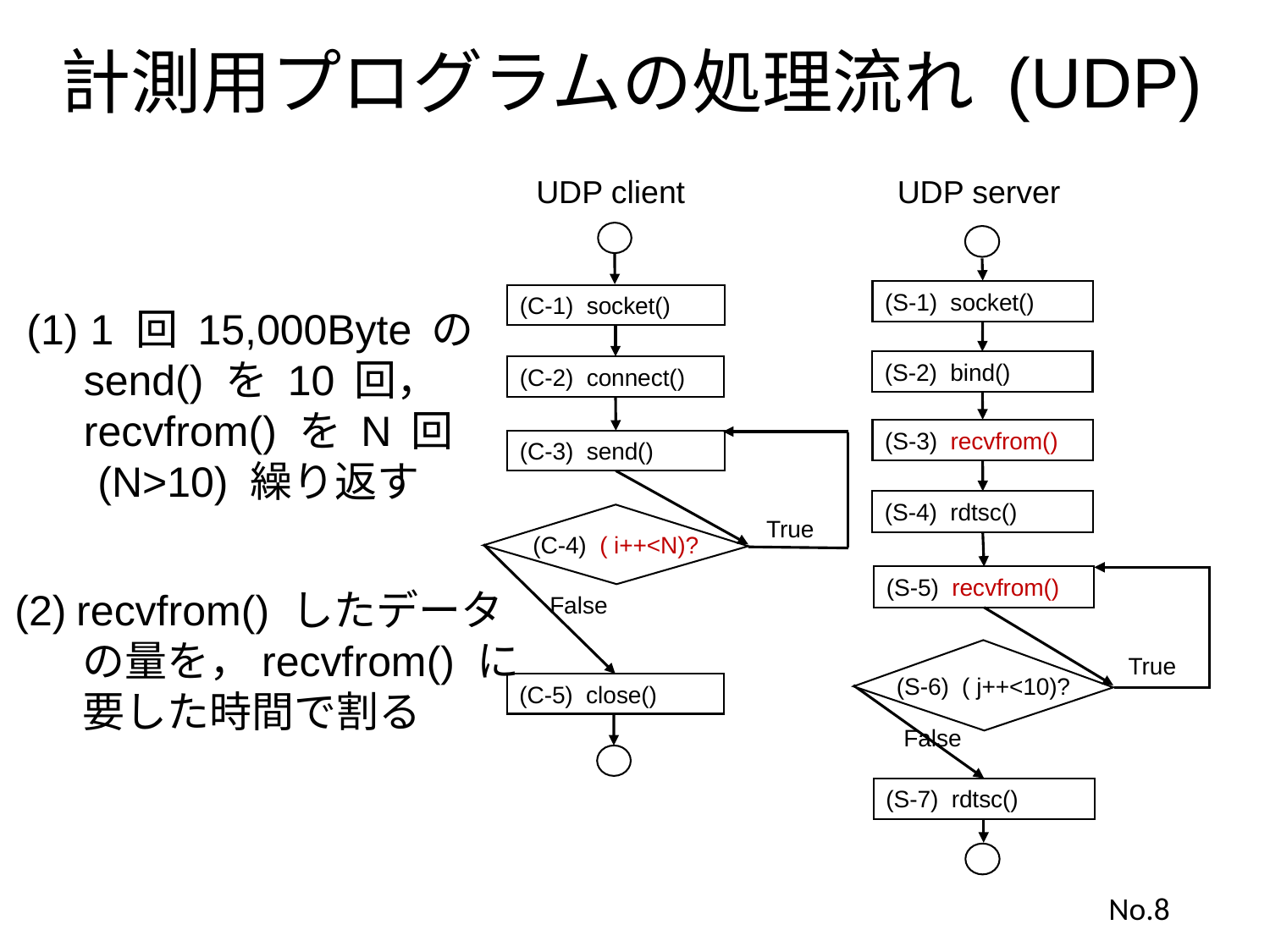

計測用プログラムの処理流れ (UDP)
UDP client

(C-1)  socket()
(C-2)  connect()
(C-3)  send()
(C-4)  ( i++<N)?
True
False
(C-5)  close()

UDP server

(S-1)  socket()
(S-2)  bind()
(S-3)  recvfrom()
(S-4)  rdtsc()
(S-5)  recvfrom()
(S-6)  ( j++<10)?
True
False
(S-7)  rdtsc()

(1) 1 回 15,000Byte の
      send() を 10 回，
      recvfrom() を N 回
      (N>10) 繰り返す
(2) recvfrom() したデータ
      の量を，recvfrom() に
      要した時間で割る
No.8